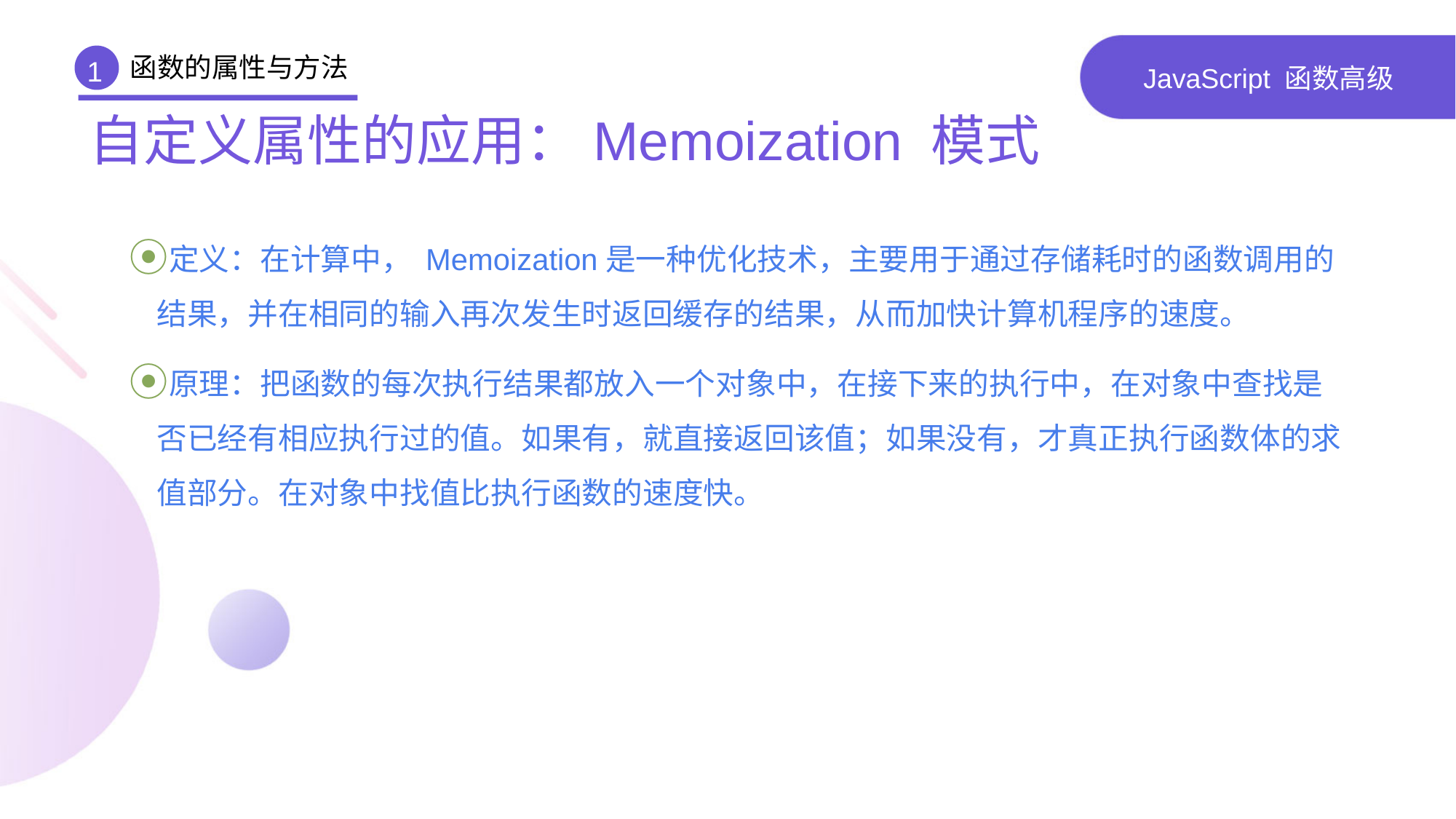

函数的属性与方法
1
# JavaScript 函数高级
自定义属性的应用：Memoization 模式
定义：在计算中， Memoization是一种优化技术，主要用于通过存储耗时的函数调用的结果，并在相同的输入再次发生时返回缓存的结果，从而加快计算机程序的速度。
原理：把函数的每次执行结果都放入一个对象中，在接下来的执行中，在对象中查找是否已经有相应执行过的值。如果有，就直接返回该值；如果没有，才真正执行函数体的求值部分。在对象中找值比执行函数的速度快。